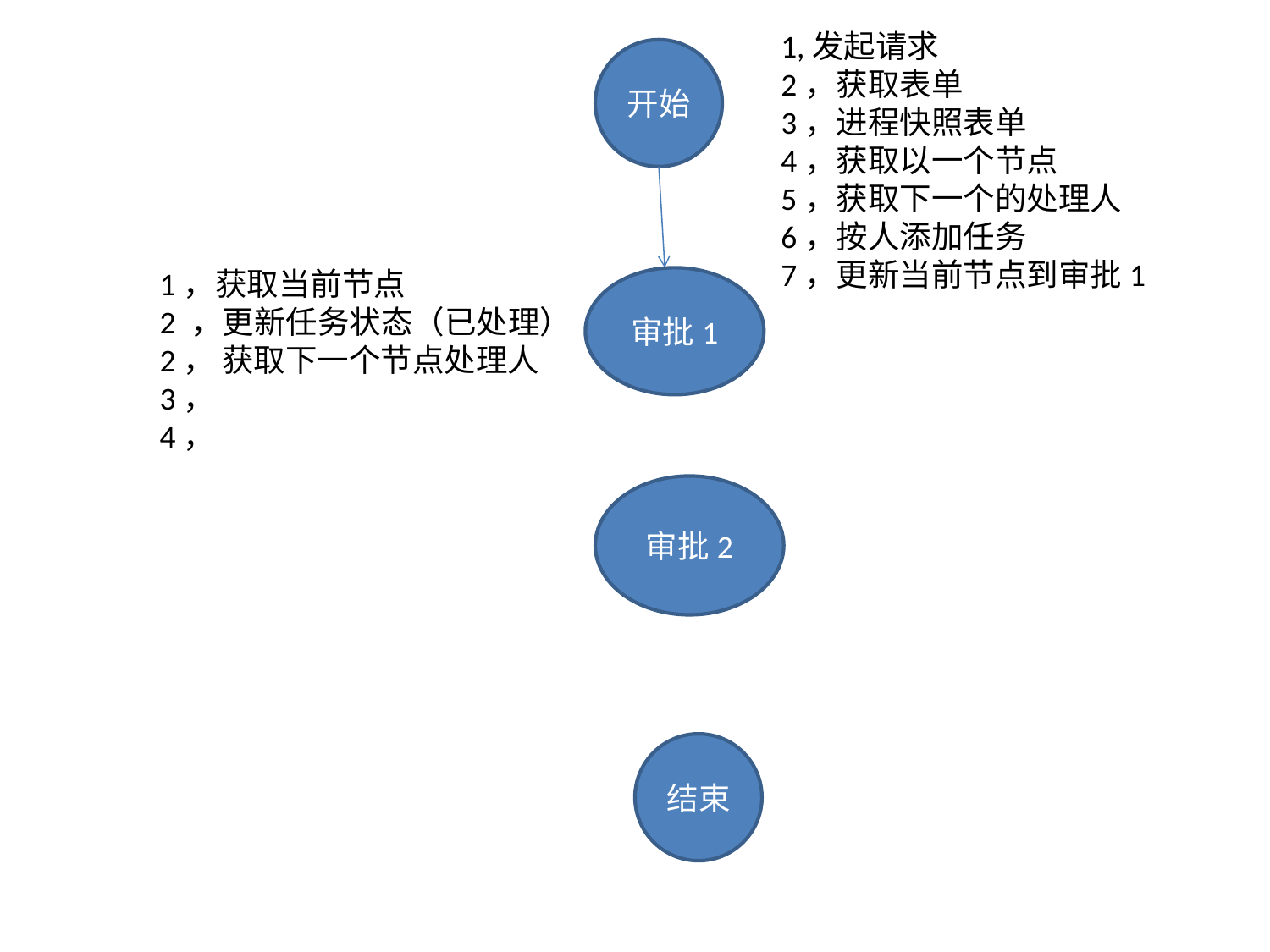

1,发起请求
2，获取表单
3，进程快照表单
4，获取以一个节点
5，获取下一个的处理人
6，按人添加任务
7，更新当前节点到审批1
开始
1，获取当前节点
2 ，更新任务状态（已处理）
2， 获取下一个节点处理人
3，
4，
审批1
审批2
结束